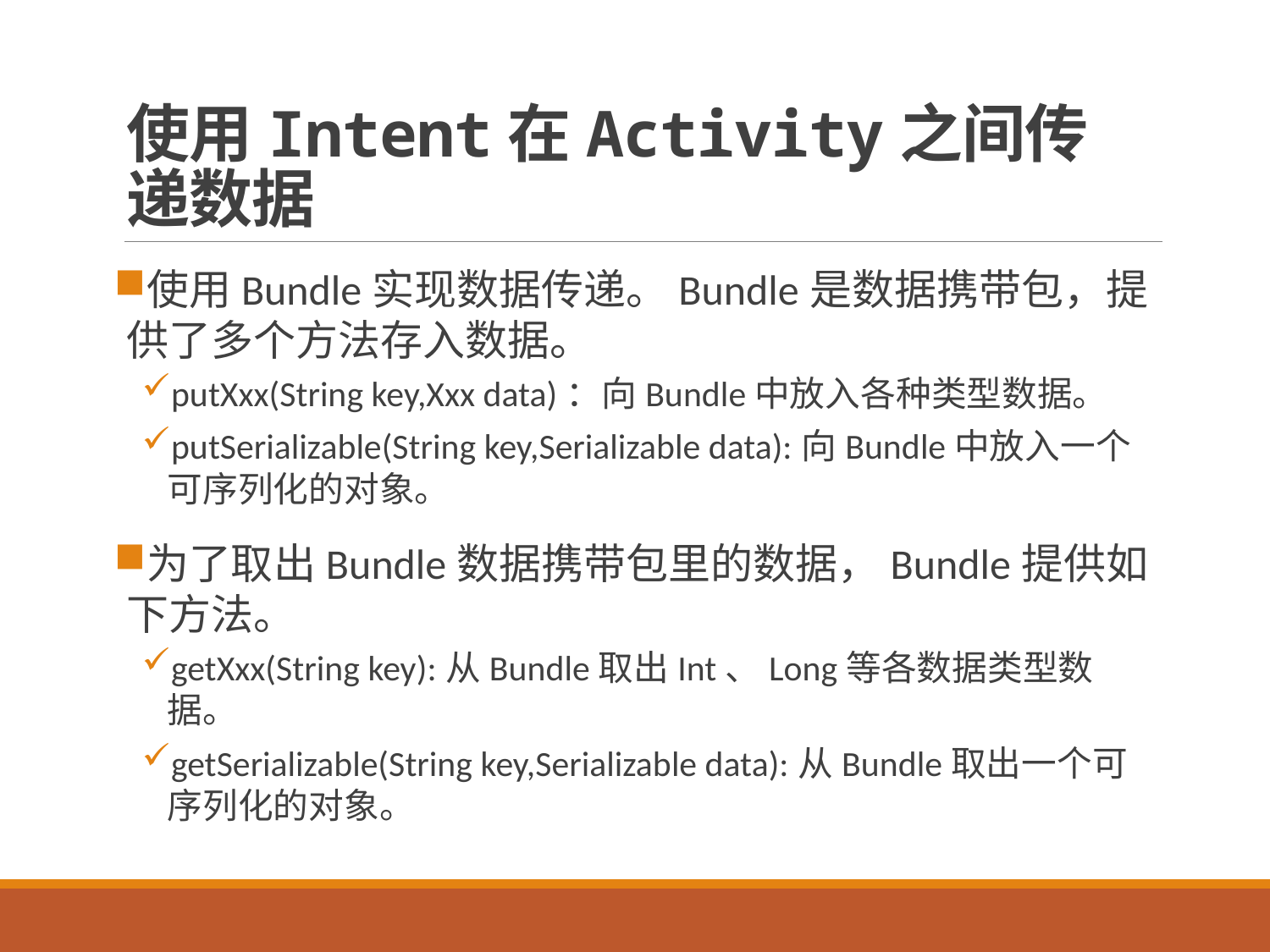

# 使用Intent在Activity之间传递数据
使用Bundle实现数据传递。Bundle是数据携带包，提供了多个方法存入数据。
putXxx(String key,Xxx data)：向Bundle中放入各种类型数据。
putSerializable(String key,Serializable data):向Bundle中放入一个可序列化的对象。
为了取出Bundle数据携带包里的数据，Bundle提供如下方法。
getXxx(String key):从Bundle取出Int、Long等各数据类型数据。
getSerializable(String key,Serializable data):从Bundle取出一个可序列化的对象。